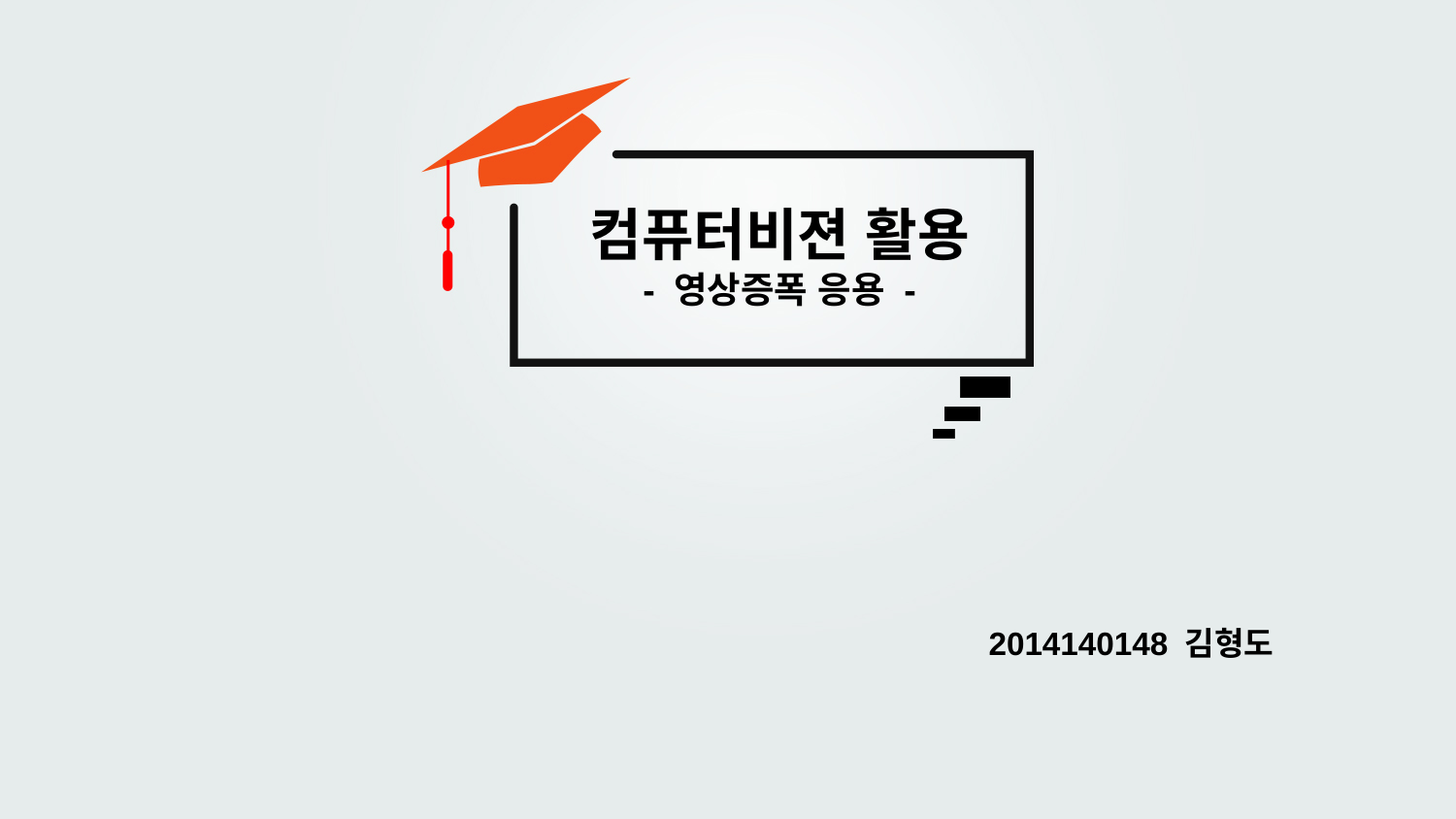

컴퓨터비젼 활용
- 영상증폭 응용 -
2014140148 김형도